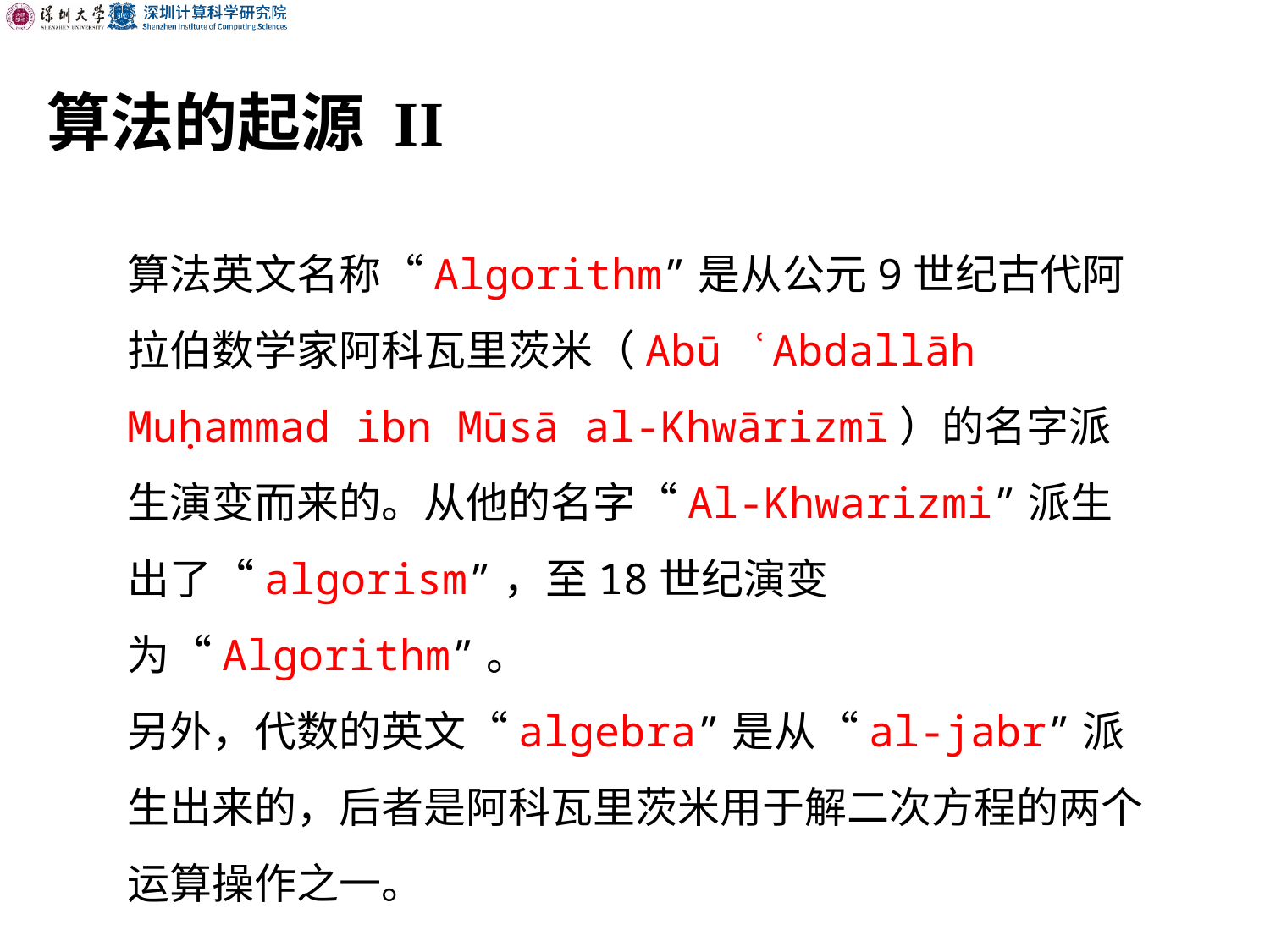

算法的起源 II
算法英文名称“Algorithm”是从公元9世纪古代阿拉伯数学家阿科瓦里茨米（Abū ʿAbdallāh Muḥammad ibn Mūsā al-Khwārizmī）的名字派生演变而来的。从他的名字“Al-Khwarizmi”派生出了“algorism”，至18世纪演变为“Algorithm”。
另外，代数的英文“algebra”是从“al-jabr”派生出来的，后者是阿科瓦里茨米用于解二次方程的两个运算操作之一。